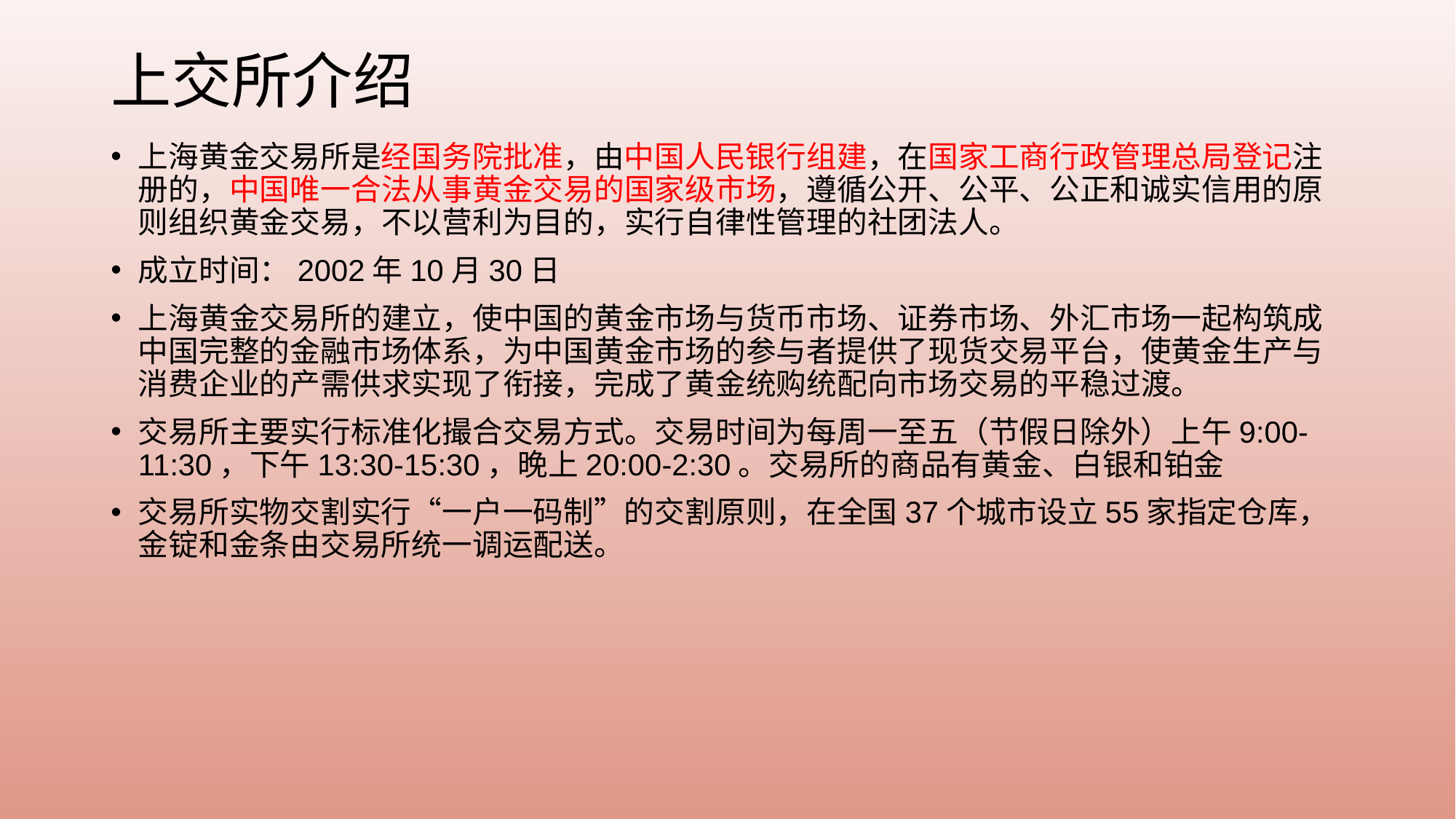

# 上交所介绍
上海黄金交易所是经国务院批准，由中国人民银行组建，在国家工商行政管理总局登记注册的，中国唯一合法从事黄金交易的国家级市场，遵循公开、公平、公正和诚实信用的原则组织黄金交易，不以营利为目的，实行自律性管理的社团法人。
成立时间：2002年10月30日
上海黄金交易所的建立，使中国的黄金市场与货币市场、证券市场、外汇市场一起构筑成中国完整的金融市场体系，为中国黄金市场的参与者提供了现货交易平台，使黄金生产与消费企业的产需供求实现了衔接，完成了黄金统购统配向市场交易的平稳过渡。
交易所主要实行标准化撮合交易方式。交易时间为每周一至五（节假日除外）上午9:00-11:30，下午13:30-15:30，晚上20:00-2:30。交易所的商品有黄金、白银和铂金
交易所实物交割实行“一户一码制”的交割原则，在全国37个城市设立55家指定仓库，金锭和金条由交易所统一调运配送。